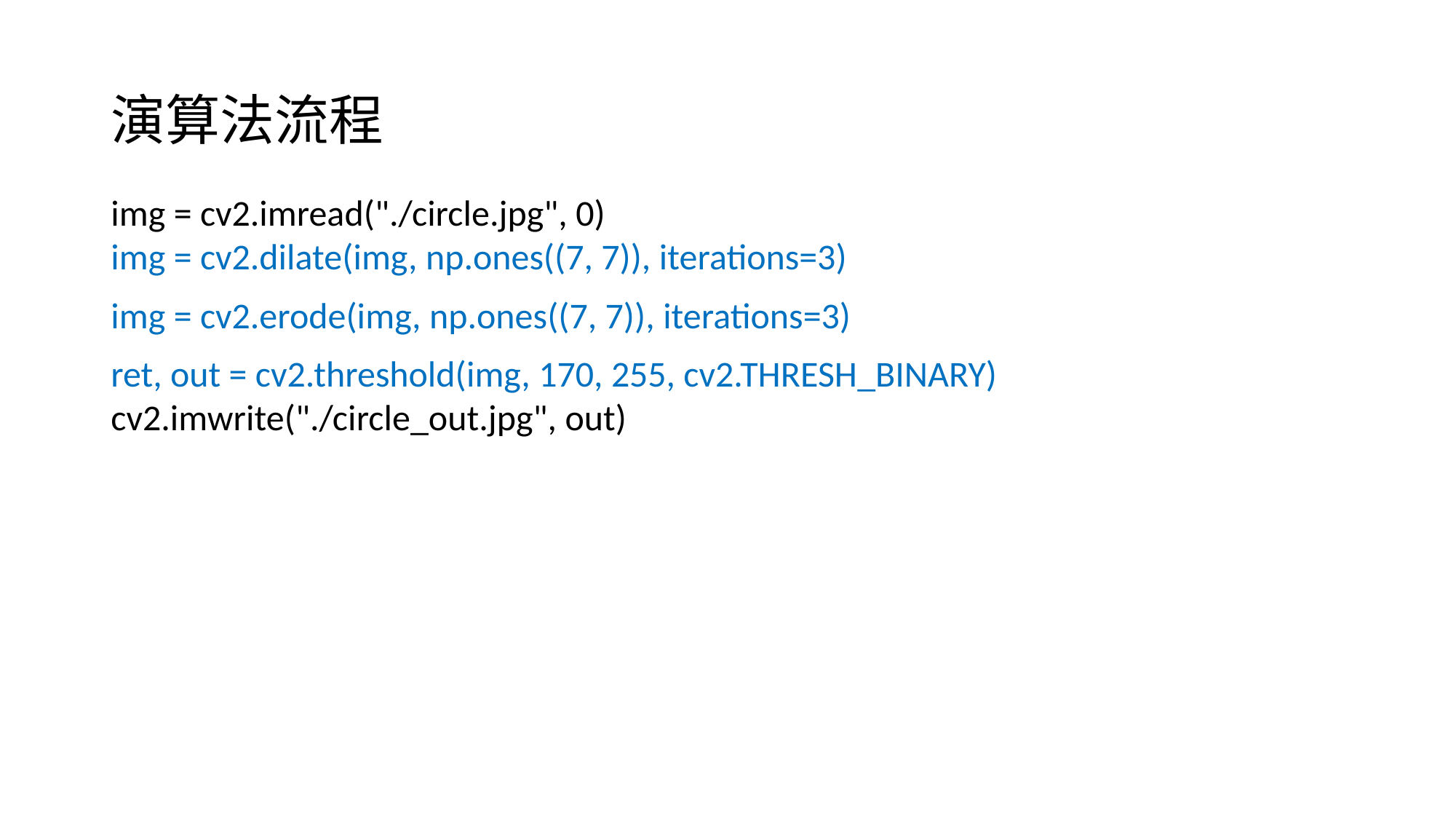

# 演算法流程
img = cv2.imread("./circle.jpg", 0)
img = cv2.dilate(img, np.ones((7, 7)), iterations=3)
img = cv2.erode(img, np.ones((7, 7)), iterations=3)
ret, out = cv2.threshold(img, 170, 255, cv2.THRESH_BINARY)
cv2.imwrite("./circle_out.jpg", out)